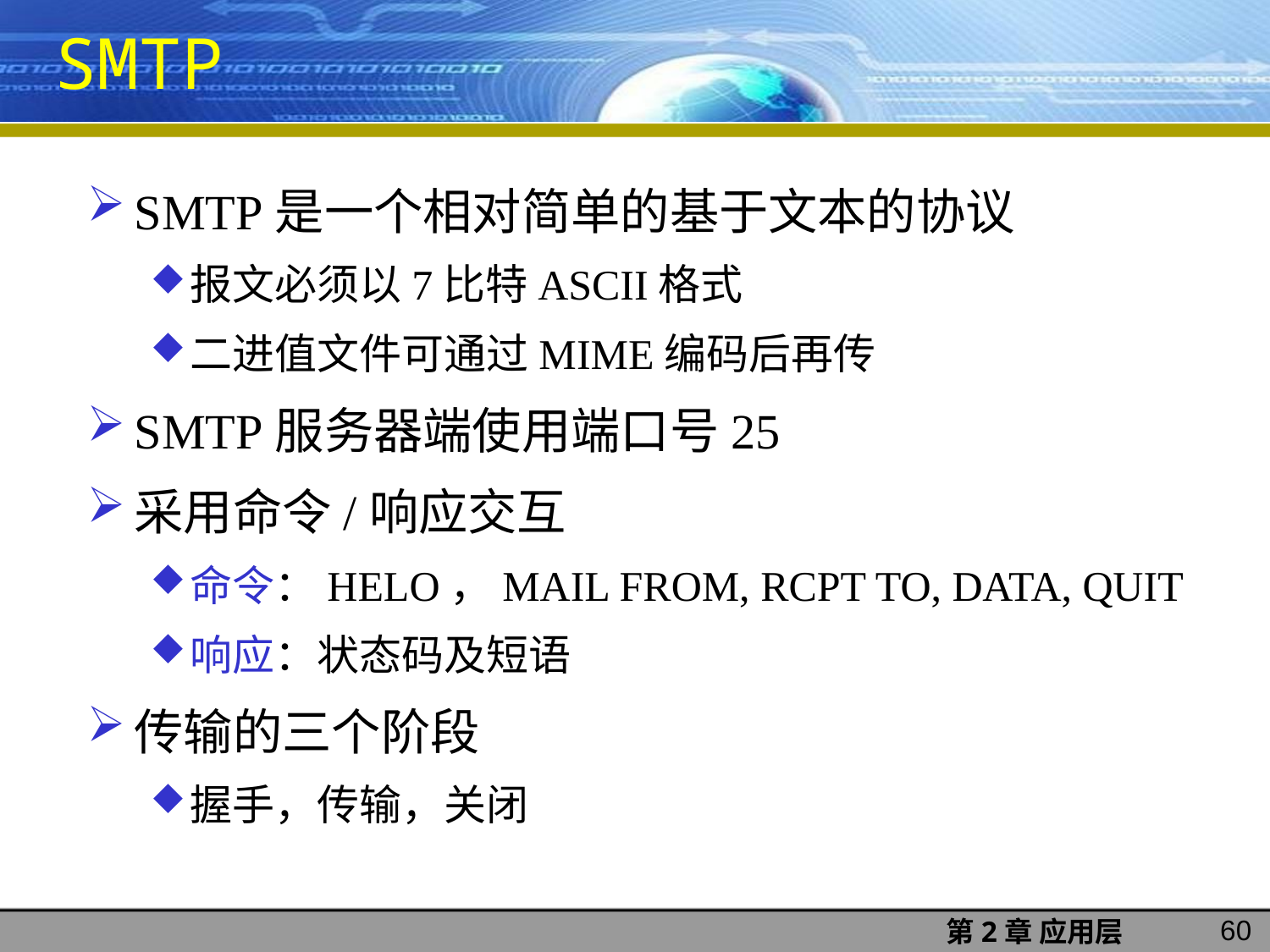

SMTP
SMTP是一个相对简单的基于文本的协议
报文必须以7比特ASCII格式
二进值文件可通过MIME编码后再传
SMTP服务器端使用端口号25
采用命令/响应交互
命令：HELO，MAIL FROM, RCPT TO, DATA, QUIT
响应：状态码及短语
传输的三个阶段
握手，传输，关闭
60